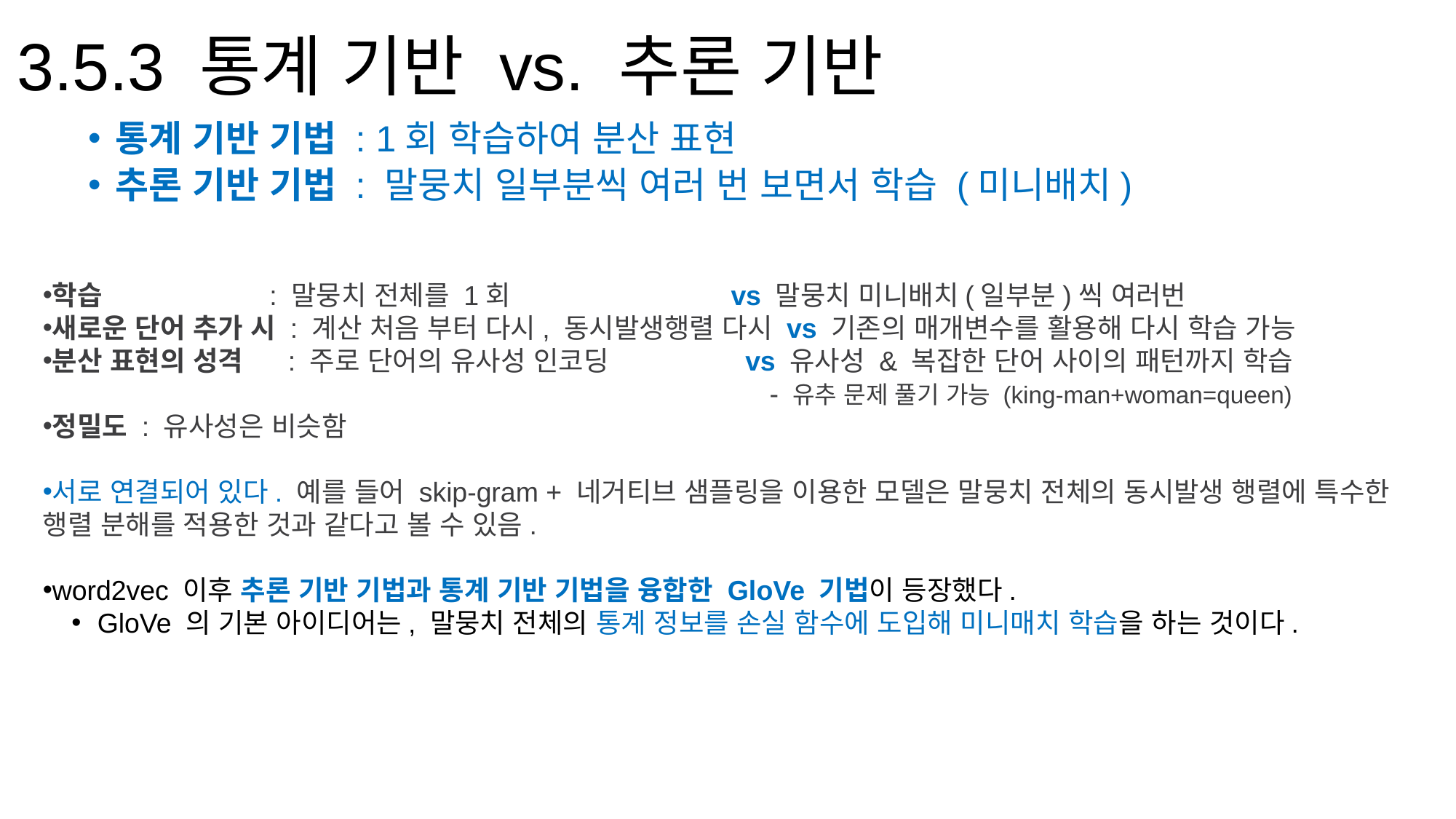

# 3.5.3 통계 기반 vs. 추론 기반
통계 기반 기법 : 1회 학습하여 분산 표현
추론 기반 기법 : 말뭉치 일부분씩 여러 번 보면서 학습 (미니배치)

학습                     : 말뭉치 전체를 1회                            vs 말뭉치 미니배치(일부분)씩 여러번
새로운 단어 추가 시 : 계산 처음 부터 다시, 동시발생행렬 다시 vs 기존의 매개변수를 활용해 다시 학습 가능
분산 표현의 성격     : 주로 단어의 유사성 인코딩                 vs 유사성 & 복잡한 단어 사이의 패턴까지 학습
                                      - 유추 문제 풀기 가능 (king-man+woman=queen)
정밀도 : 유사성은 비슷함

서로 연결되어 있다. 예를 들어 skip-gram + 네거티브 샘플링을 이용한 모델은 말뭉치 전체의 동시발생 행렬에 특수한 행렬 분해를 적용한 것과 같다고 볼 수 있음.

word2vec 이후 추론 기반 기법과 통계 기반 기법을 융합한 GloVe 기법이 등장했다.
GloVe 의 기본 아이디어는, 말뭉치 전체의 통계 정보를 손실 함수에 도입해 미니매치 학습을 하는 것이다.